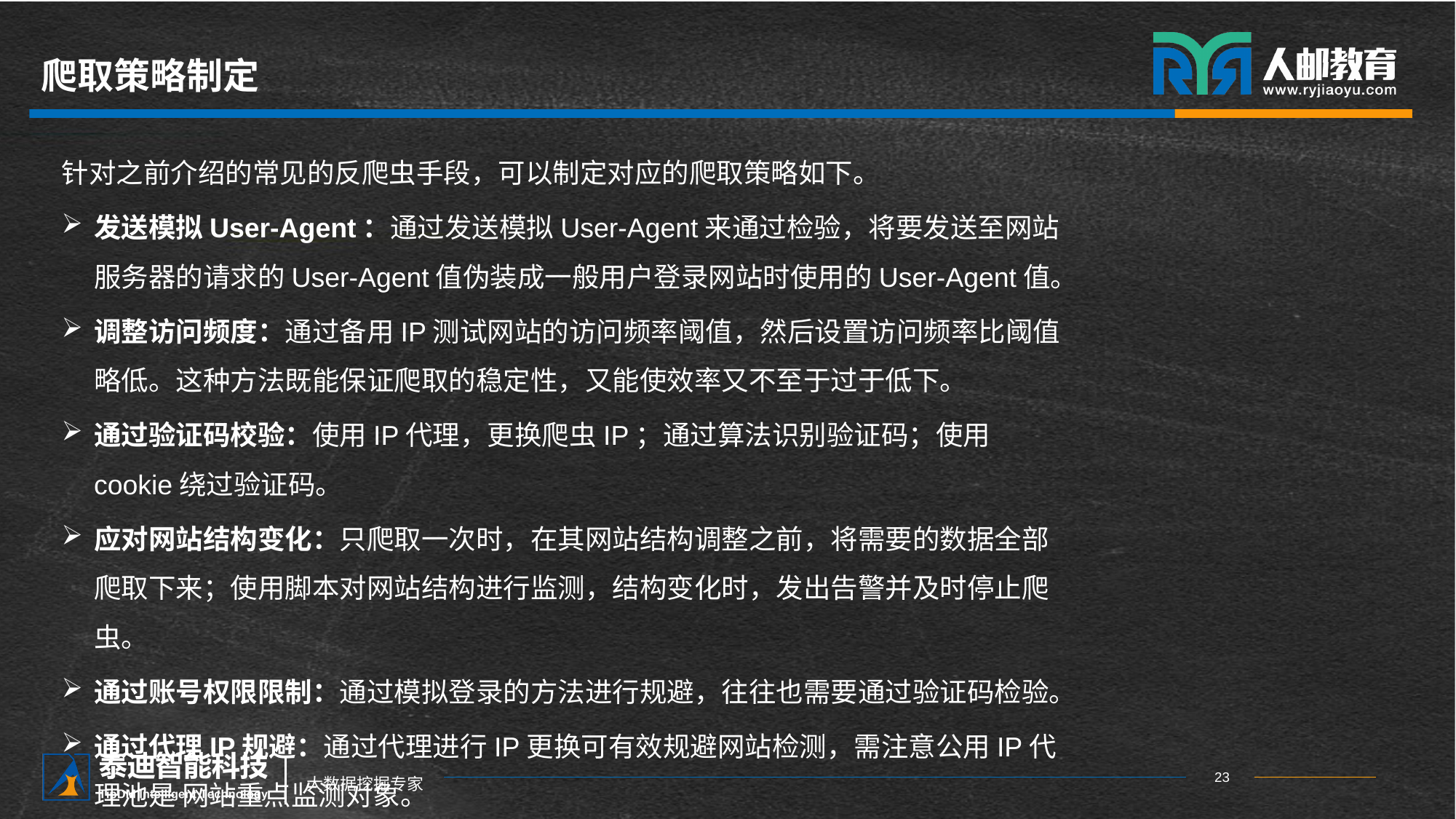

# 爬取策略制定
针对之前介绍的常见的反爬虫手段，可以制定对应的爬取策略如下。
发送模拟User-Agent：通过发送模拟User-Agent来通过检验，将要发送至网站服务器的请求的User-Agent值伪装成一般用户登录网站时使用的User-Agent值。
调整访问频度：通过备用IP测试网站的访问频率阈值，然后设置访问频率比阈值略低。这种方法既能保证爬取的稳定性，又能使效率又不至于过于低下。
通过验证码校验：使用IP代理，更换爬虫IP；通过算法识别验证码；使用cookie绕过验证码。
应对网站结构变化：只爬取一次时，在其网站结构调整之前，将需要的数据全部爬取下来；使用脚本对网站结构进行监测，结构变化时，发出告警并及时停止爬虫。
通过账号权限限制：通过模拟登录的方法进行规避，往往也需要通过验证码检验。
通过代理IP规避：通过代理进行IP更换可有效规避网站检测，需注意公用IP代理池是 网站重点监测对象。